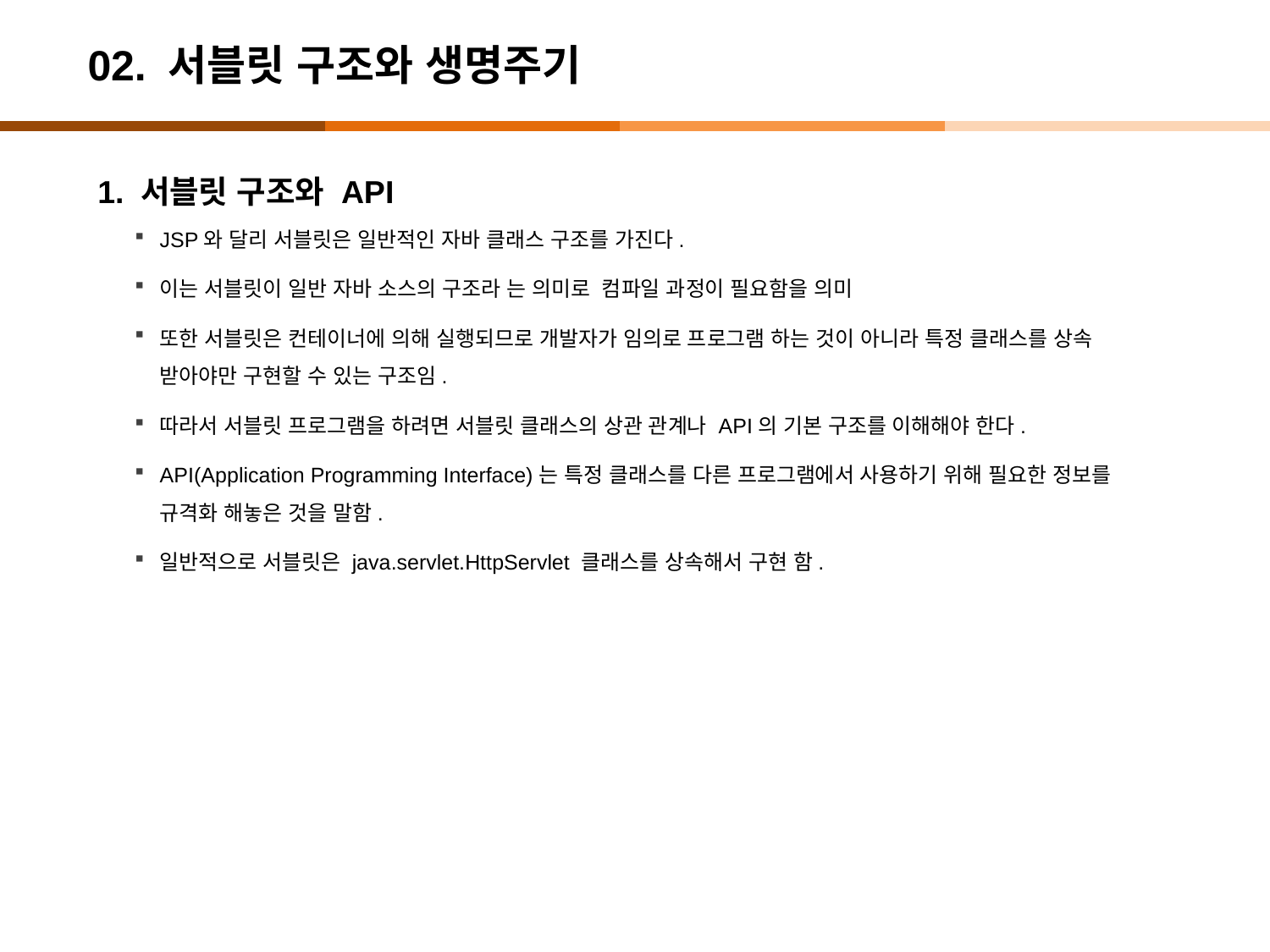

# 02. 서블릿 구조와 생명주기
1. 서블릿 구조와 API
JSP와 달리 서블릿은 일반적인 자바 클래스 구조를 가진다.
이는 서블릿이 일반 자바 소스의 구조라 는 의미로  컴파일 과정이 필요함을 의미
또한 서블릿은 컨테이너에 의해 실행되므로 개발자가 임의로 프로그램 하는 것이 아니라 특정 클래스를 상속 받아야만 구현할 수 있는 구조임.
따라서 서블릿 프로그램을 하려면 서블릿 클래스의 상관 관계나 API의 기본 구조를 이해해야 한다.
API(Application Programming Interface)는 특정 클래스를 다른 프로그램에서 사용하기 위해 필요한 정보를 규격화 해놓은 것을 말함.
일반적으로 서블릿은 java.servlet.HttpServlet 클래스를 상속해서 구현 함.